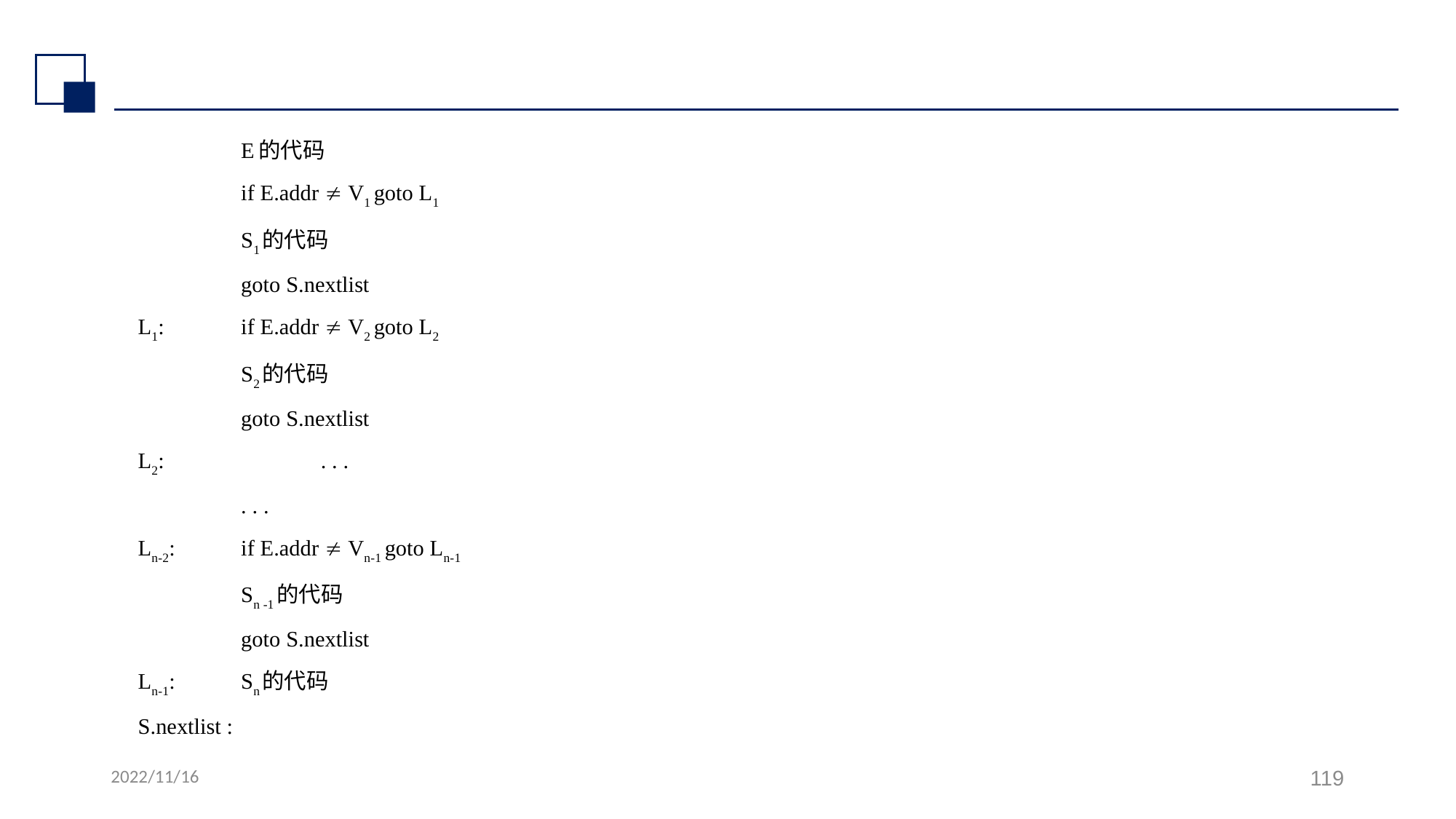

#
	     		E的代码
	     		if E.addr ≠ V1 goto L1
         		S1的代码
	     		goto S.nextlist
L1:   		if E.addr ≠ V2 goto L2
	     		S2的代码
	     		goto S.nextlist
L2:	  		. . .
		 		. . .
Ln-2:  		if E.addr ≠ Vn-1 goto Ln-1
          		Sn -1的代码
          		goto S.nextlist
Ln-1:  		Sn的代码
S.nextlist :
2022/11/16
119